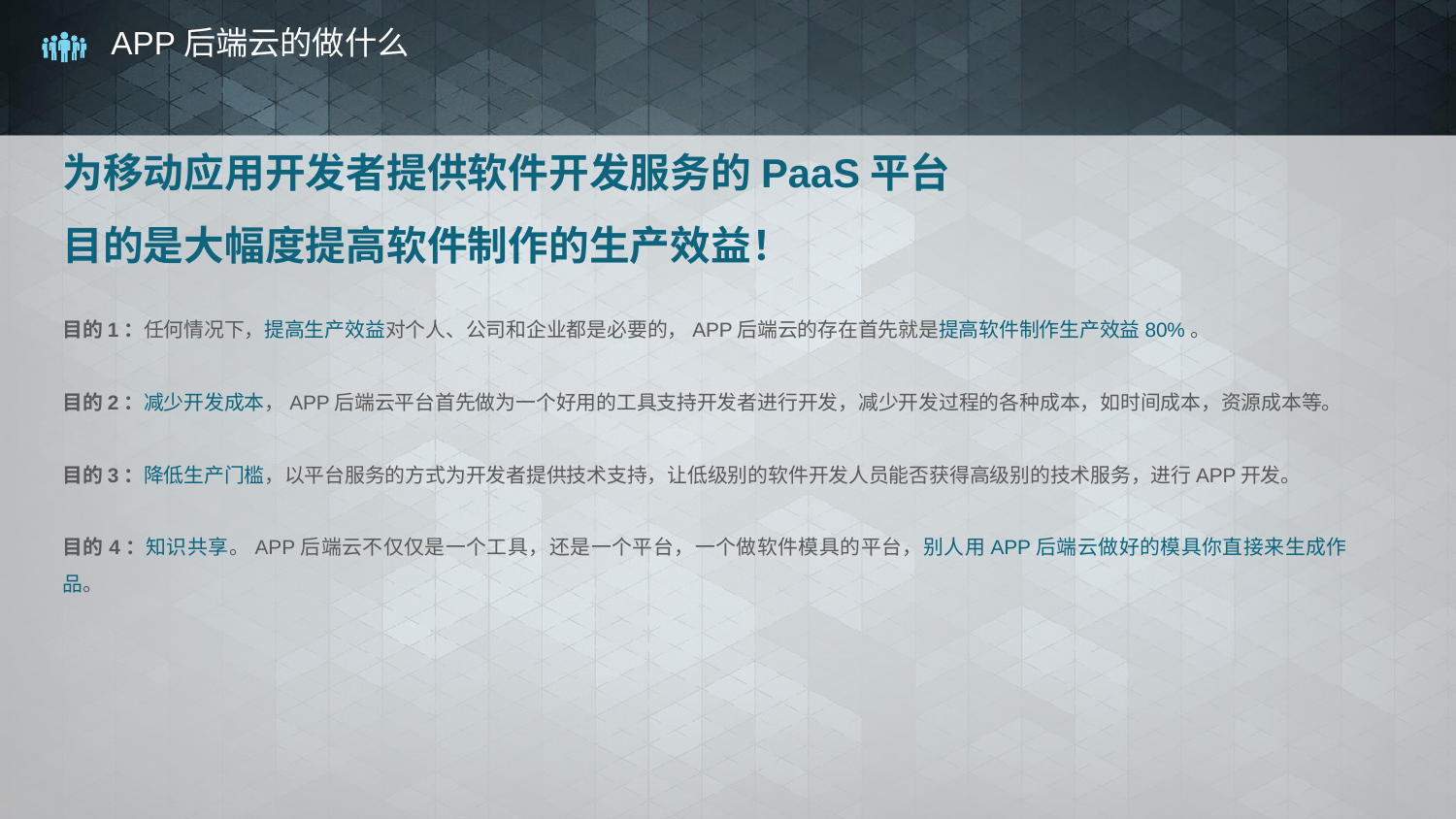

# APP后端云的做什么

为移动应用开发者提供软件开发服务的PaaS平台
目的是大幅度提高软件制作的生产效益！
目的1：任何情况下，提高生产效益对个人、公司和企业都是必要的，APP后端云的存在首先就是提高软件制作生产效益80%。

目的2：减少开发成本，APP后端云平台首先做为一个好用的工具支持开发者进行开发，减少开发过程的各种成本，如时间成本，资源成本等。

目的3：降低生产门槛，以平台服务的方式为开发者提供技术支持，让低级别的软件开发人员能否获得高级别的技术服务，进行APP开发。

目的4：知识共享。APP后端云不仅仅是一个工具，还是一个平台，一个做软件模具的平台，别人用APP后端云做好的模具你直接来生成作品。